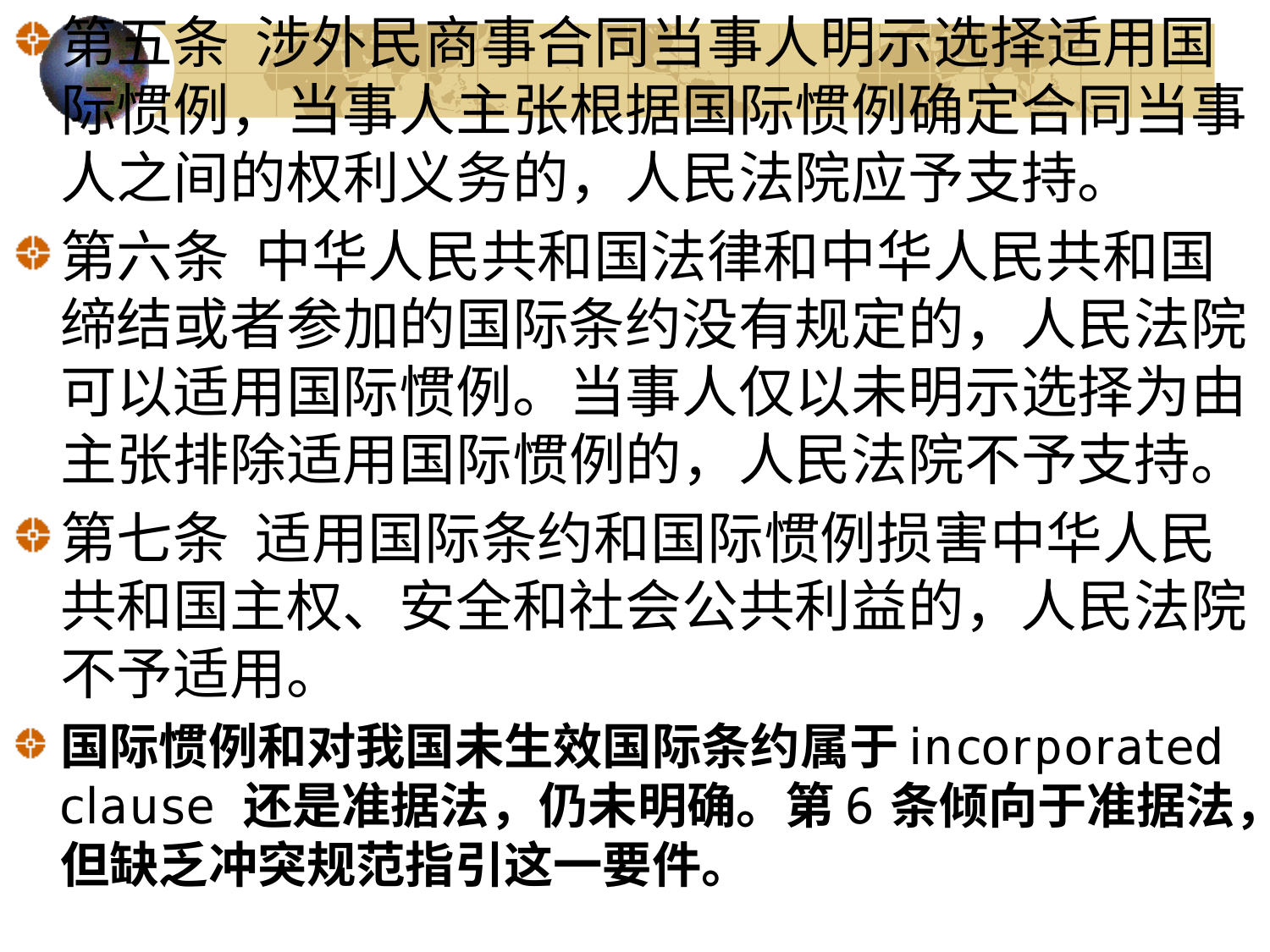

第五条  涉外民商事合同当事人明示选择适用国际惯例，当事人主张根据国际惯例确定合同当事人之间的权利义务的，人民法院应予支持。
第六条  中华人民共和国法律和中华人民共和国缔结或者参加的国际条约没有规定的，人民法院可以适用国际惯例。当事人仅以未明示选择为由主张排除适用国际惯例的，人民法院不予支持。
第七条  适用国际条约和国际惯例损害中华人民共和国主权、安全和社会公共利益的，人民法院不予适用。
国际惯例和对我国未生效国际条约属于incorporated clause 还是准据法，仍未明确。第6条倾向于准据法，但缺乏冲突规范指引这一要件。